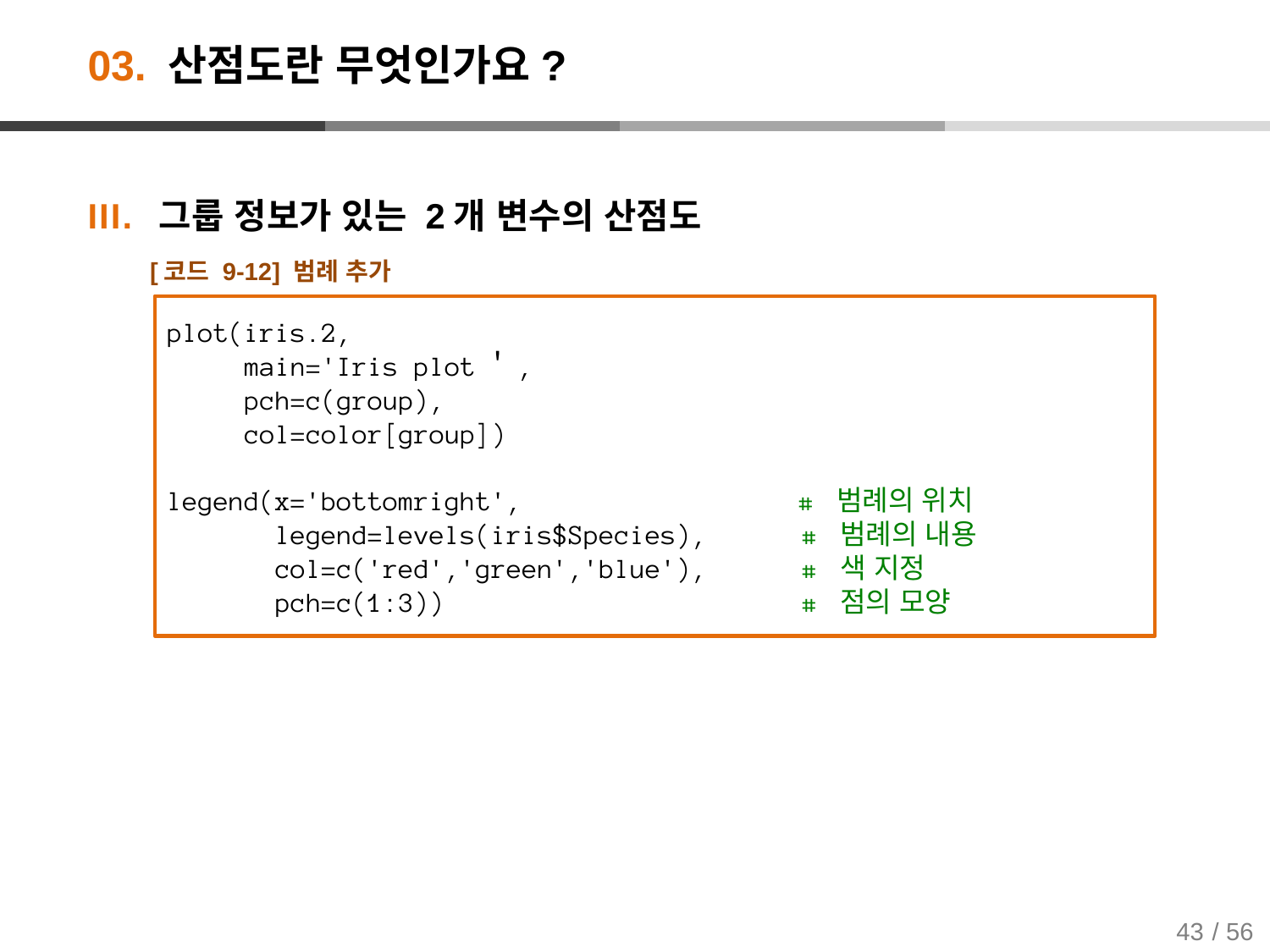

# 03. 산점도란 무엇인가요?
그룹 정보가 있는 2개 변수의 산점도
[코드 9-12] 범례 추가

plot(iris.2,
     main='Iris plot＇,
     pch=c(group),
     col=color[group])

legend(x='bottomright', 		        # 범례의 위치
       legend=levels(iris$Species), 	# 범례의 내용
       col=c('red','green','blue'), 	# 색 지정
       pch=c(1:3)) 			# 점의 모양